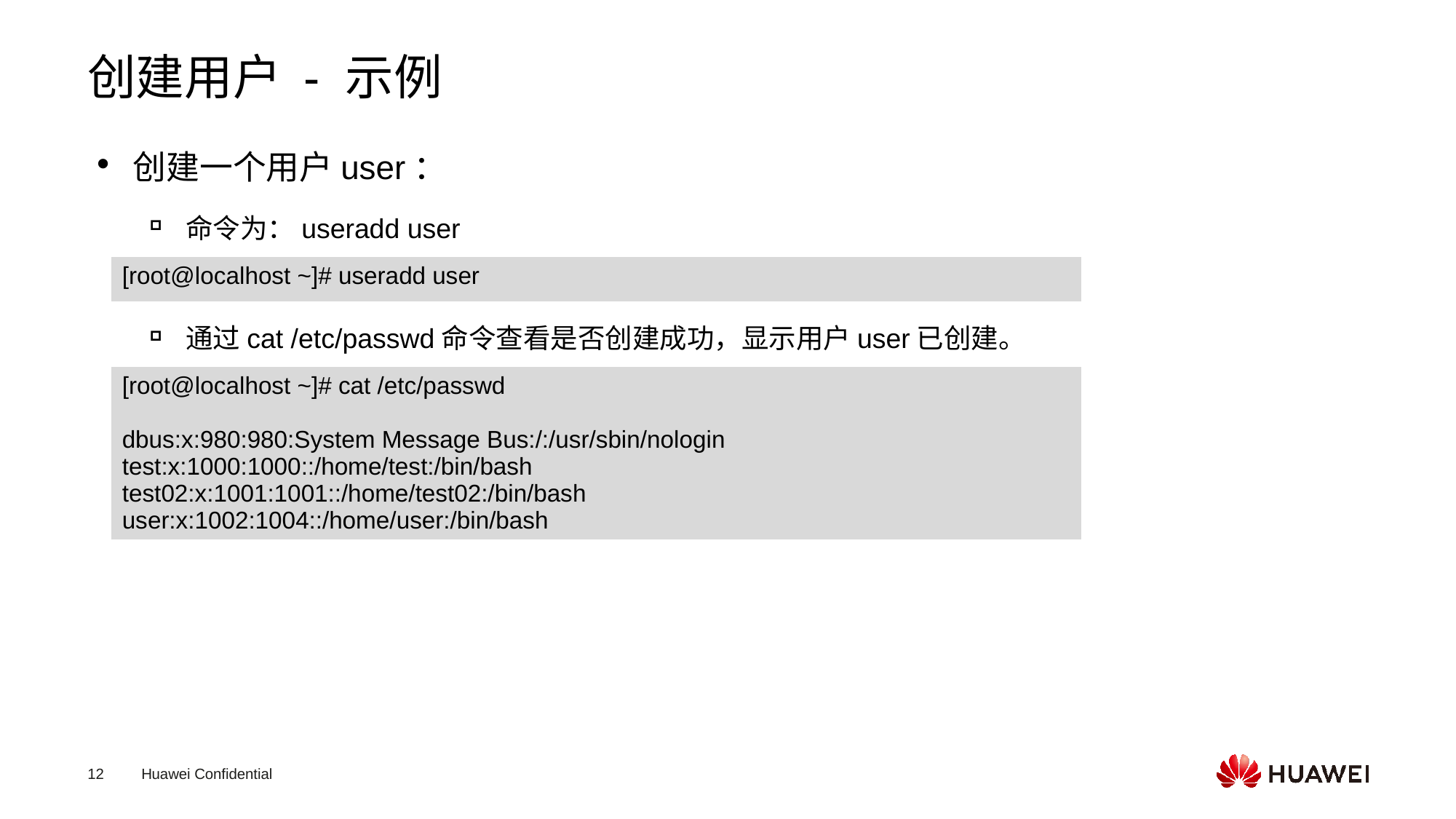

# 创建用户 - 示例
创建一个用户user：
命令为：useradd user

通过cat /etc/passwd命令查看是否创建成功，显示用户user已创建。

| [root@localhost ~]# useradd user |
| --- |
| [root@localhost ~]# cat /etc/passwd dbus:x:980:980:System Message Bus:/:/usr/sbin/nologin test:x:1000:1000::/home/test:/bin/bash test02:x:1001:1001::/home/test02:/bin/bash user:x:1002:1004::/home/user:/bin/bash |
| --- |